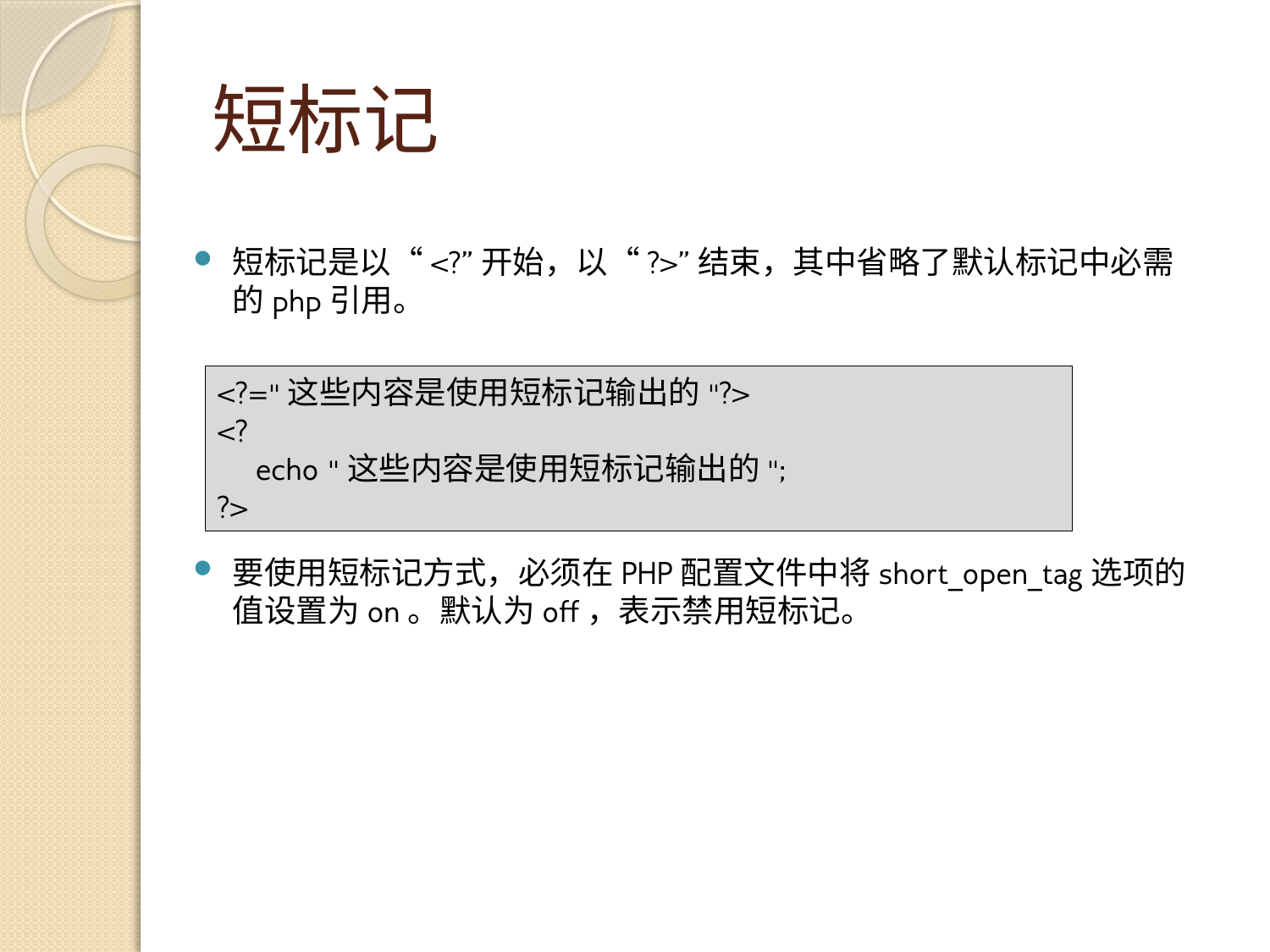

# 短标记
短标记是以“<?”开始，以“?>”结束，其中省略了默认标记中必需的php引用。
<?="这些内容是使用短标记输出的"?>
<?
    echo "这些内容是使用短标记输出的";
?>
要使用短标记方式，必须在PHP配置文件中将short_open_tag选项的值设置为on。默认为off，表示禁用短标记。